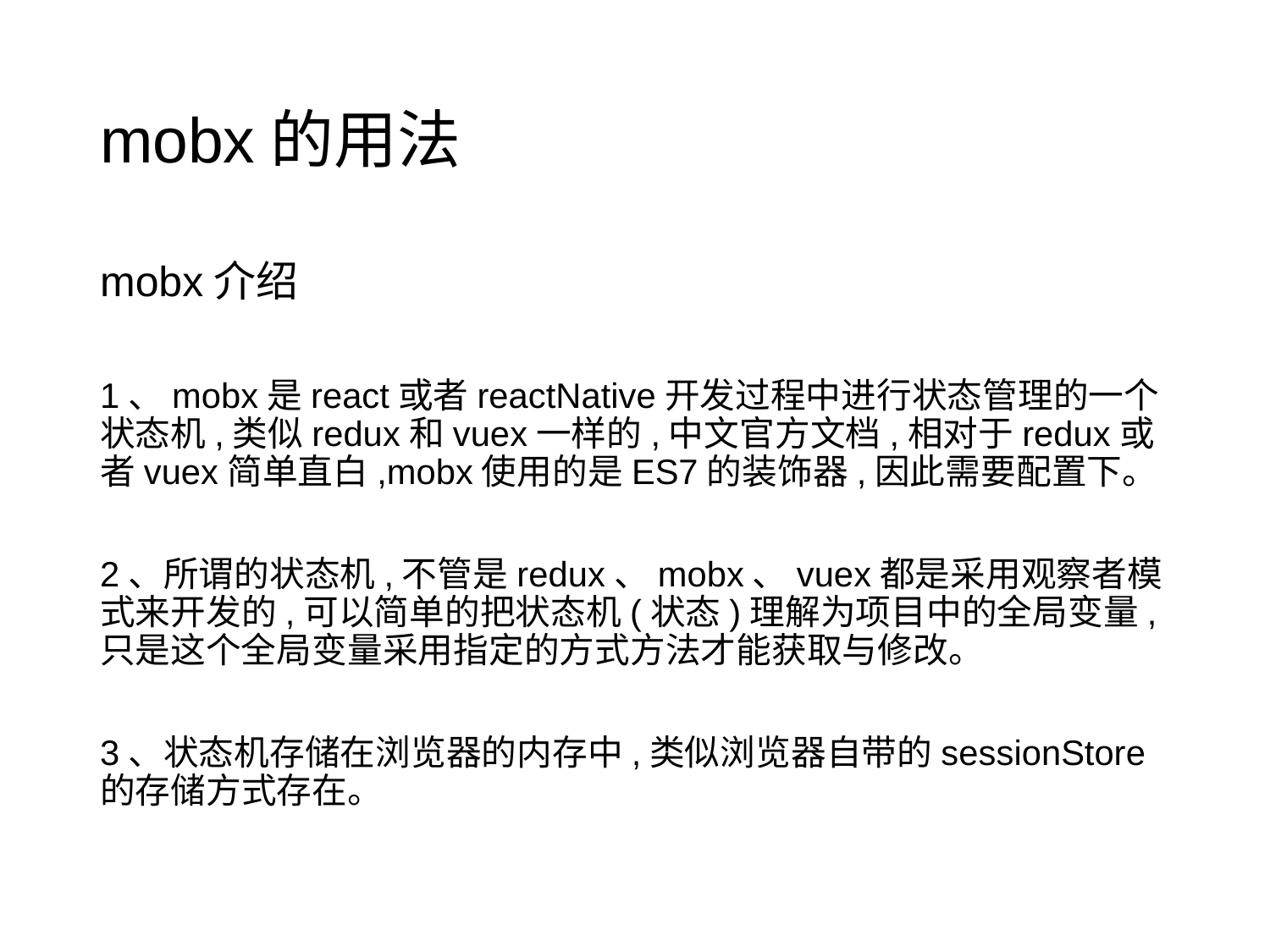

# mobx的用法
mobx介绍

1、mobx是react或者reactNative开发过程中进行状态管理的一个状态机,类似redux和vuex一样的,中文官方文档,相对于redux或者vuex简单直白,mobx使用的是ES7的装饰器,因此需要配置下。

2、所谓的状态机,不管是redux、mobx、vuex都是采用观察者模式来开发的,可以简单的把状态机(状态)理解为项目中的全局变量,只是这个全局变量采用指定的方式方法才能获取与修改。

3、状态机存储在浏览器的内存中,类似浏览器自带的sessionStore的存储方式存在。